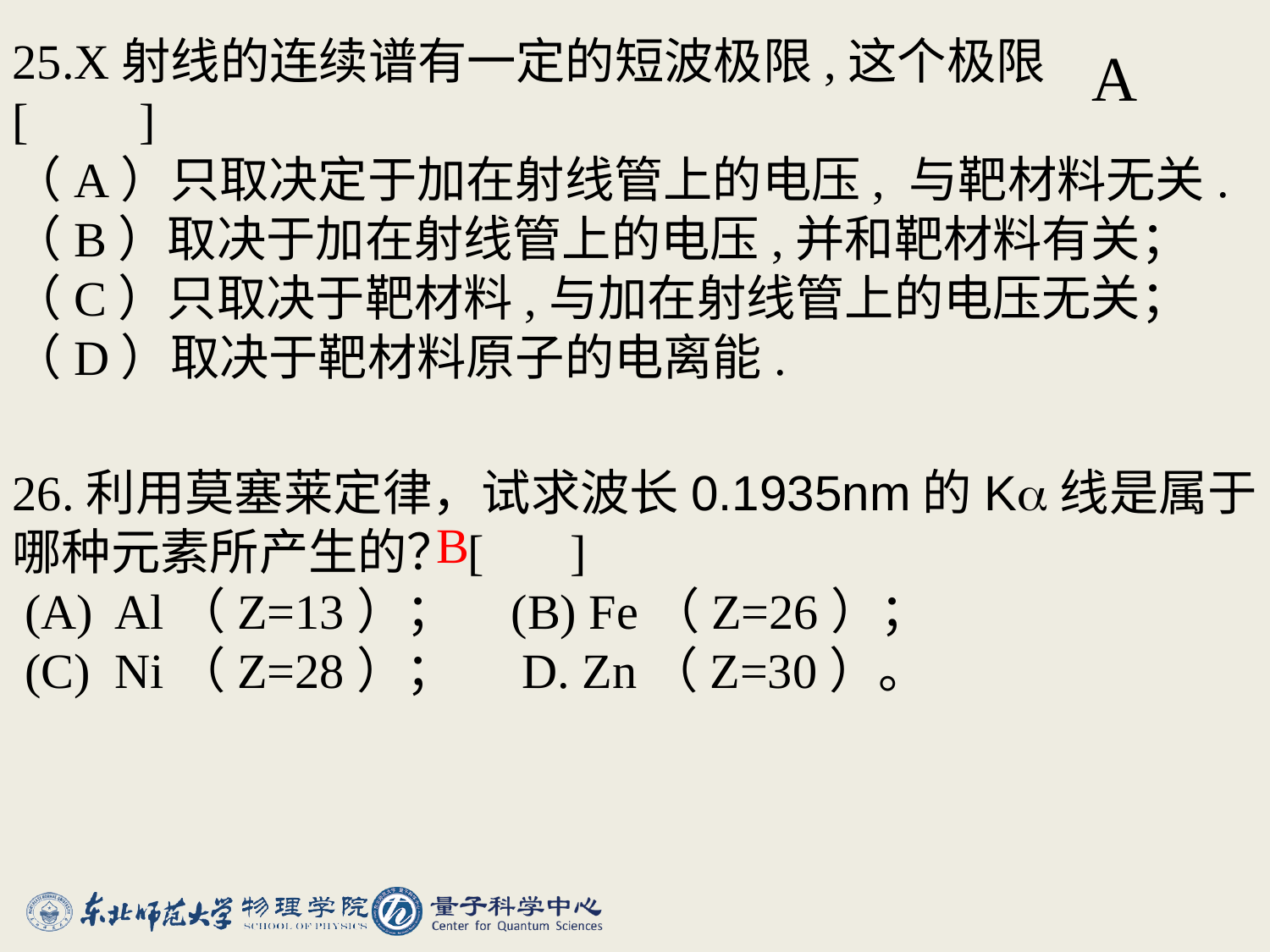

A
#
25.X射线的连续谱有一定的短波极限,这个极限   [         ]
（A）只取决定于加在射线管上的电压, 与靶材料无关.
（B）取决于加在射线管上的电压,并和靶材料有关；
（C）只取决于靶材料,与加在射线管上的电压无关；
（D）取决于靶材料原子的电离能.

26.利用莫塞莱定律，试求波长0.1935nm的Kα线是属于哪种元素所产生的？[       ]
 (A)  Al（Z=13）；    (B) Fe（Z=26）；
 (C)  Ni（Z=28）；     D. Zn（Z=30）。
B